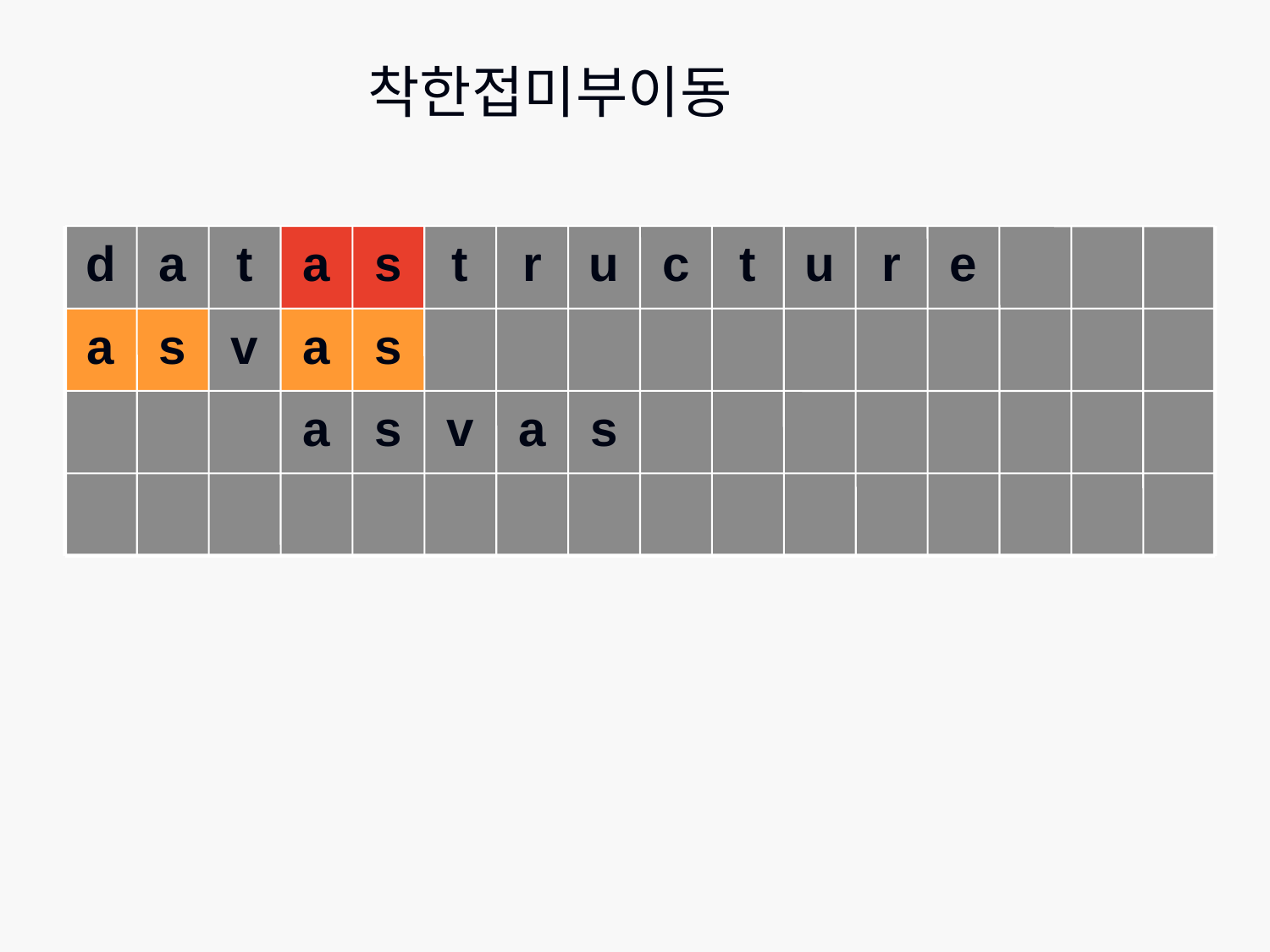

# 착한접미부이동
d

a

t

a

s

t

r

u

c

t

u

r

e

a

s
v
a
s

a
s
v
a
s